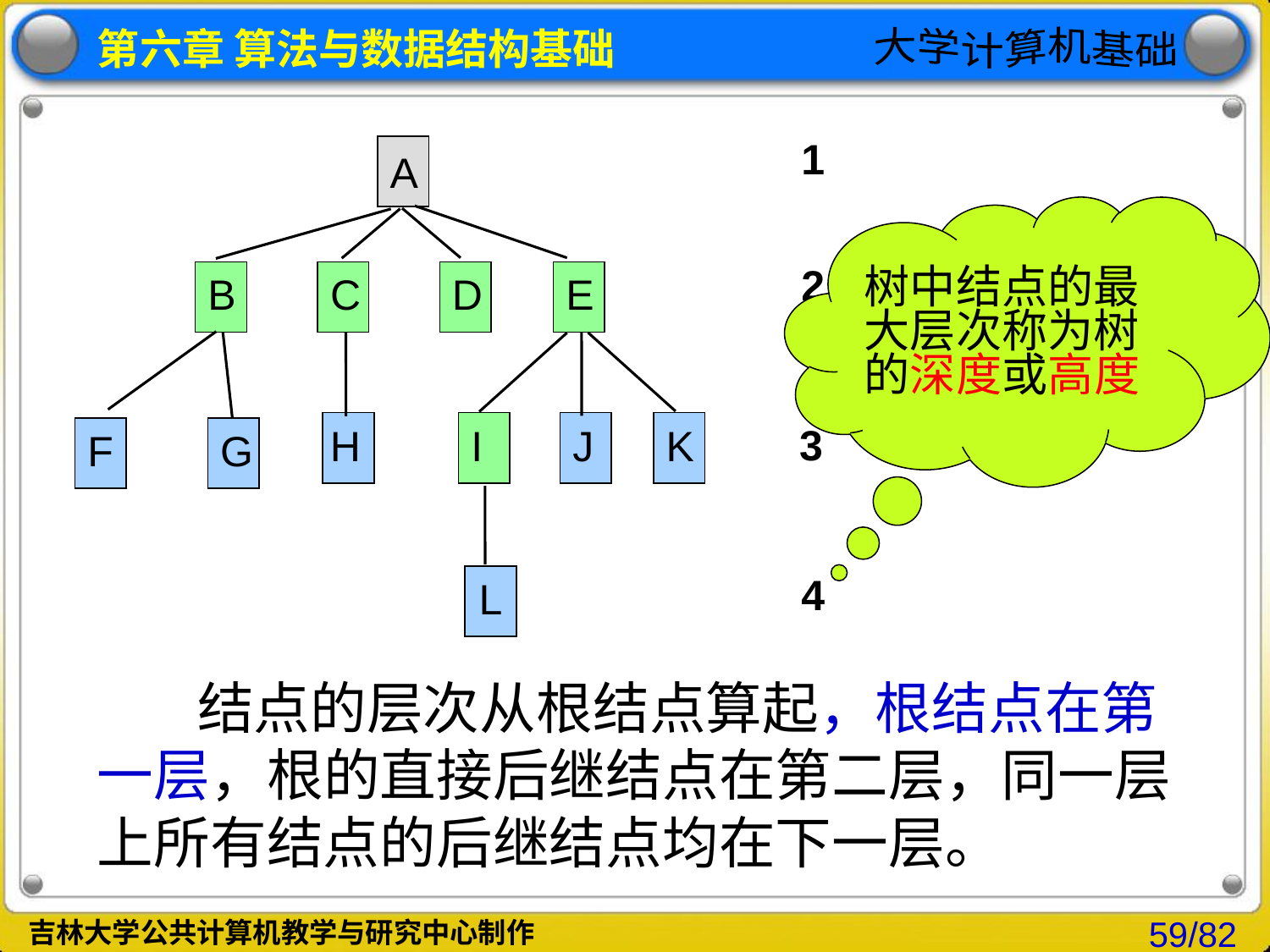

#
  1
A

B
C
D
E

H
I
J
K
F
G

L
树中结点的最大层次称为树的深度或高度
  2

 3
  4
        结点的层次从根结点算起，根结点在第一层，根的直接后继结点在第二层，同一层上所有结点的后继结点均在下一层。
59/82